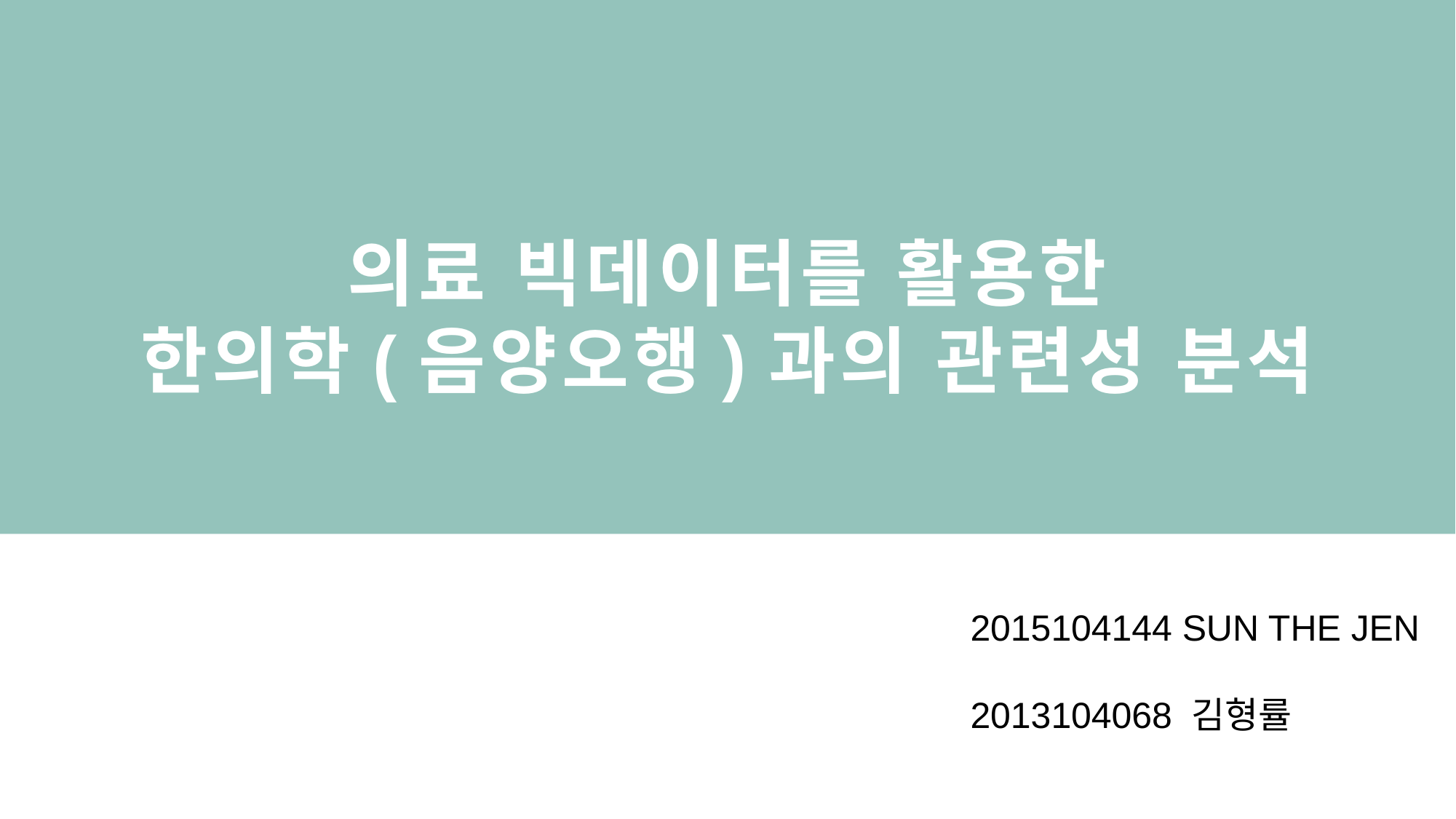

의료 빅데이터를 활용한
한의학(음양오행)과의 관련성 분석

2015104144 SUN THE JEN

2013104068 김형률